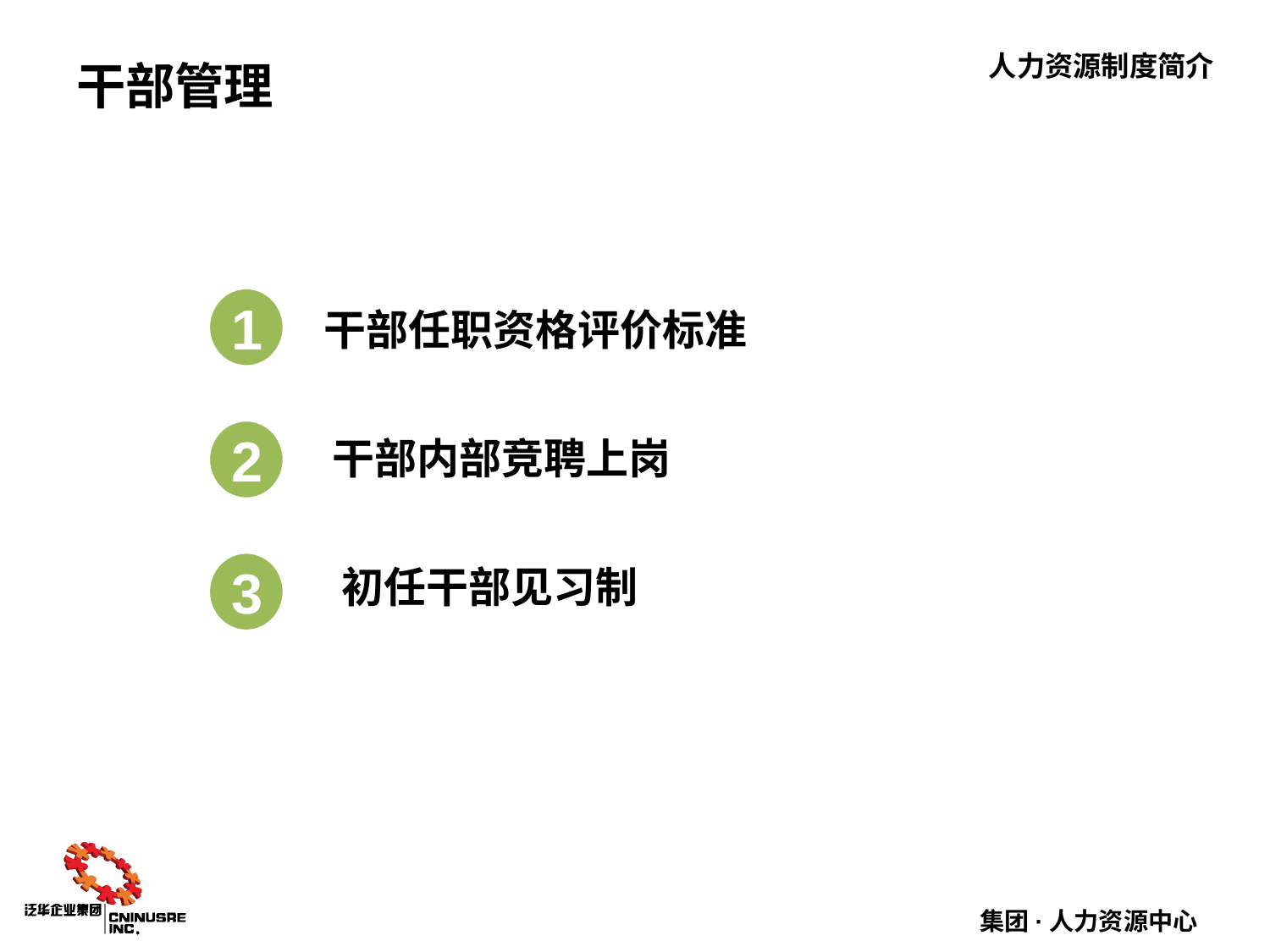

# 干部管理
1
2
3
干部任职资格评价标准
干部内部竞聘上岗
初任干部见习制